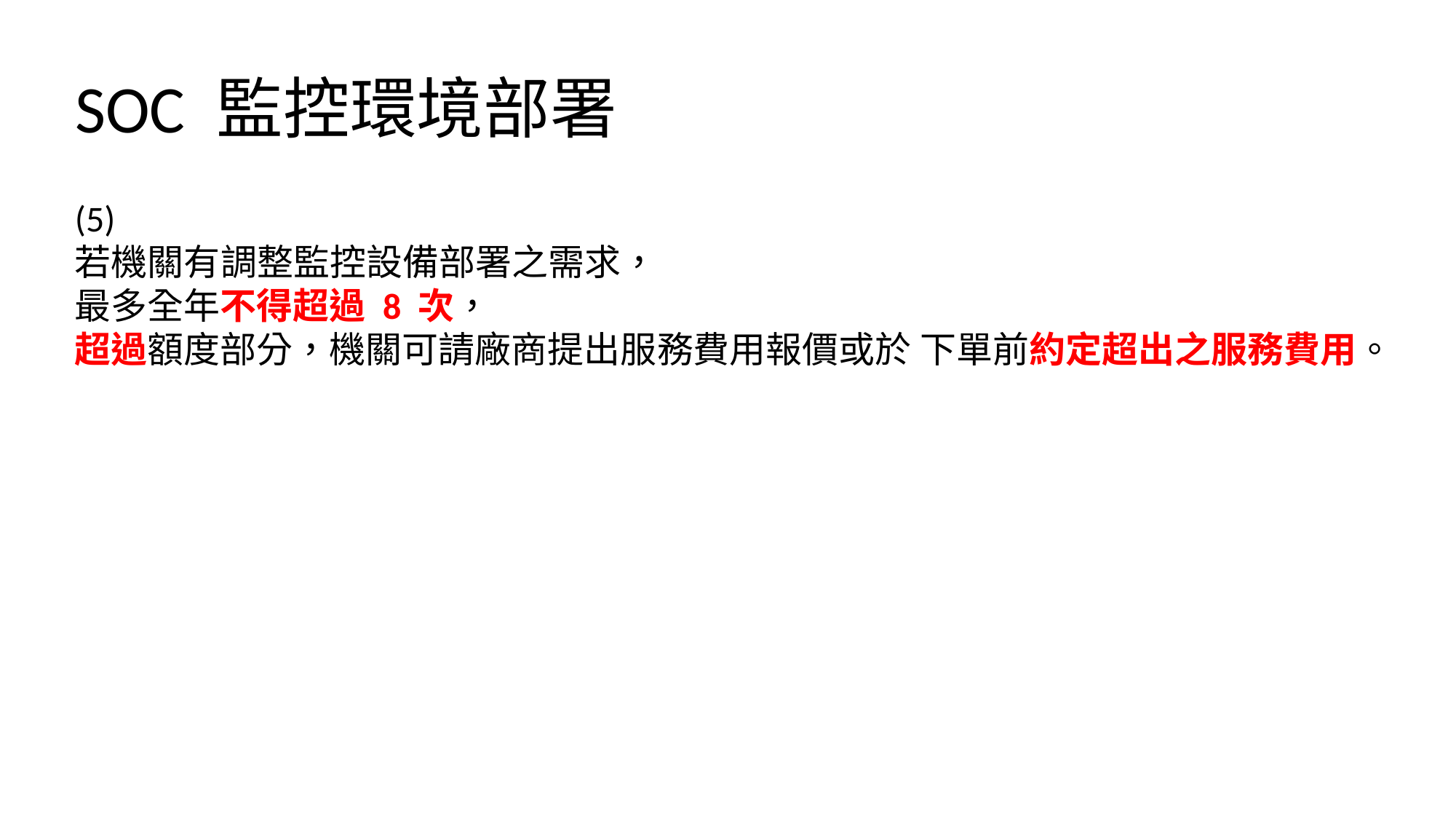

# SOC 監控環境部署
(5)
若機關有調整監控設備部署之需求，
最多全年不得超過 8 次，
超過額度部分，機關可請廠商提出服務費用報價或於 下單前約定超出之服務費用。